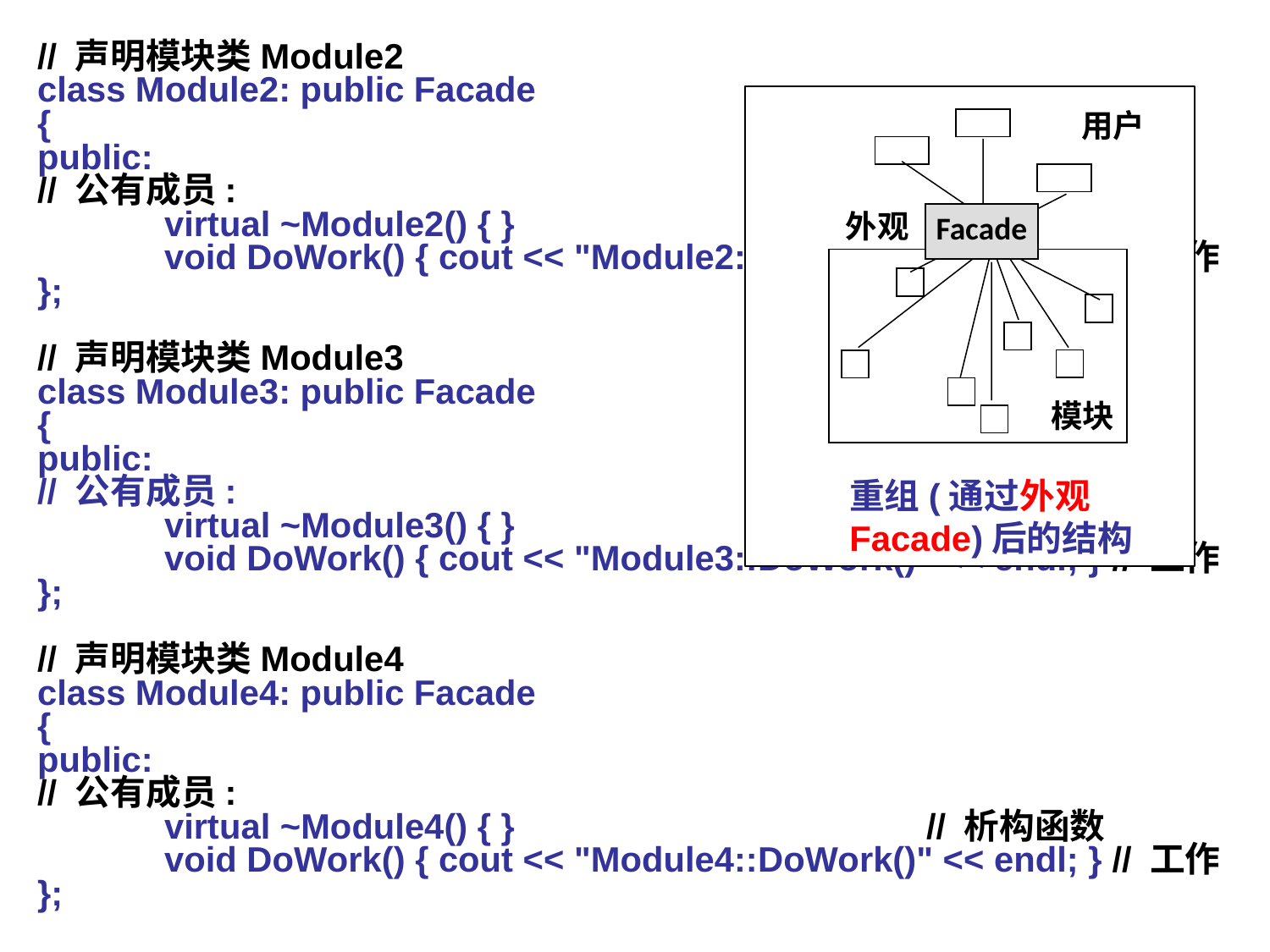

// 声明模块类Module2
class Module2: public Facade
{
public:
// 公有成员:
	virtual ~Module2() { }				// 析构函数
	void DoWork() { cout << "Module2::DoWork()" << endl; } // 工作
};

// 声明模块类Module3
class Module3: public Facade
{
public:
// 公有成员:
	virtual ~Module3() { }				// 析构函数
	void DoWork() { cout << "Module3::DoWork()" << endl; } // 工作
};

// 声明模块类Module4
class Module4: public Facade
{
public:
// 公有成员:
	virtual ~Module4() { }				// 析构函数
	void DoWork() { cout << "Module4::DoWork()" << endl; } // 工作
};

用户

Facade

外观
模块
重组(通过外观Facade)后的结构